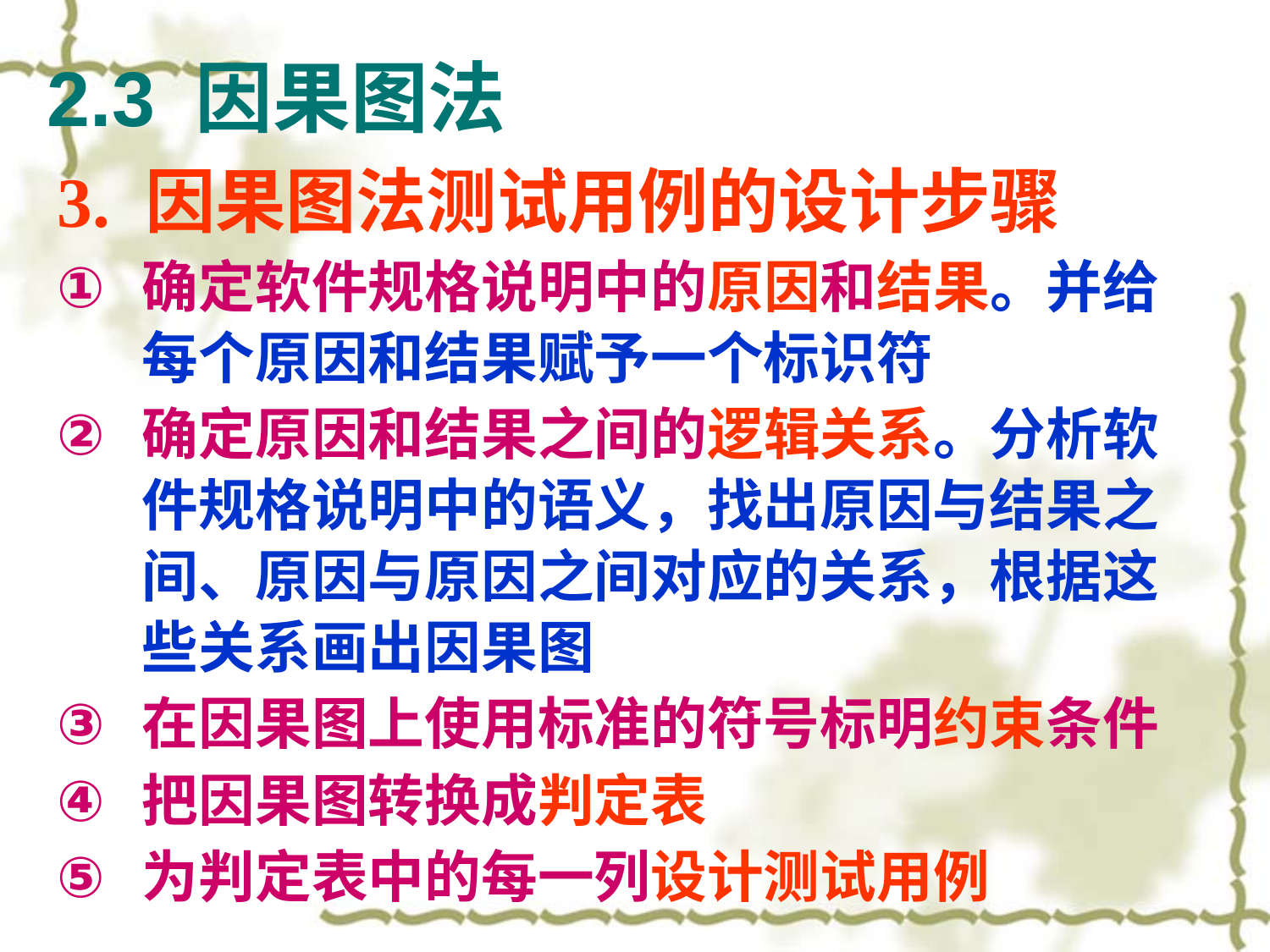

# 2.3 因果图法
3. 因果图法测试用例的设计步骤
确定软件规格说明中的原因和结果。并给每个原因和结果赋予一个标识符
确定原因和结果之间的逻辑关系。分析软件规格说明中的语义，找出原因与结果之间、原因与原因之间对应的关系，根据这些关系画出因果图
在因果图上使用标准的符号标明约束条件
把因果图转换成判定表
为判定表中的每一列设计测试用例